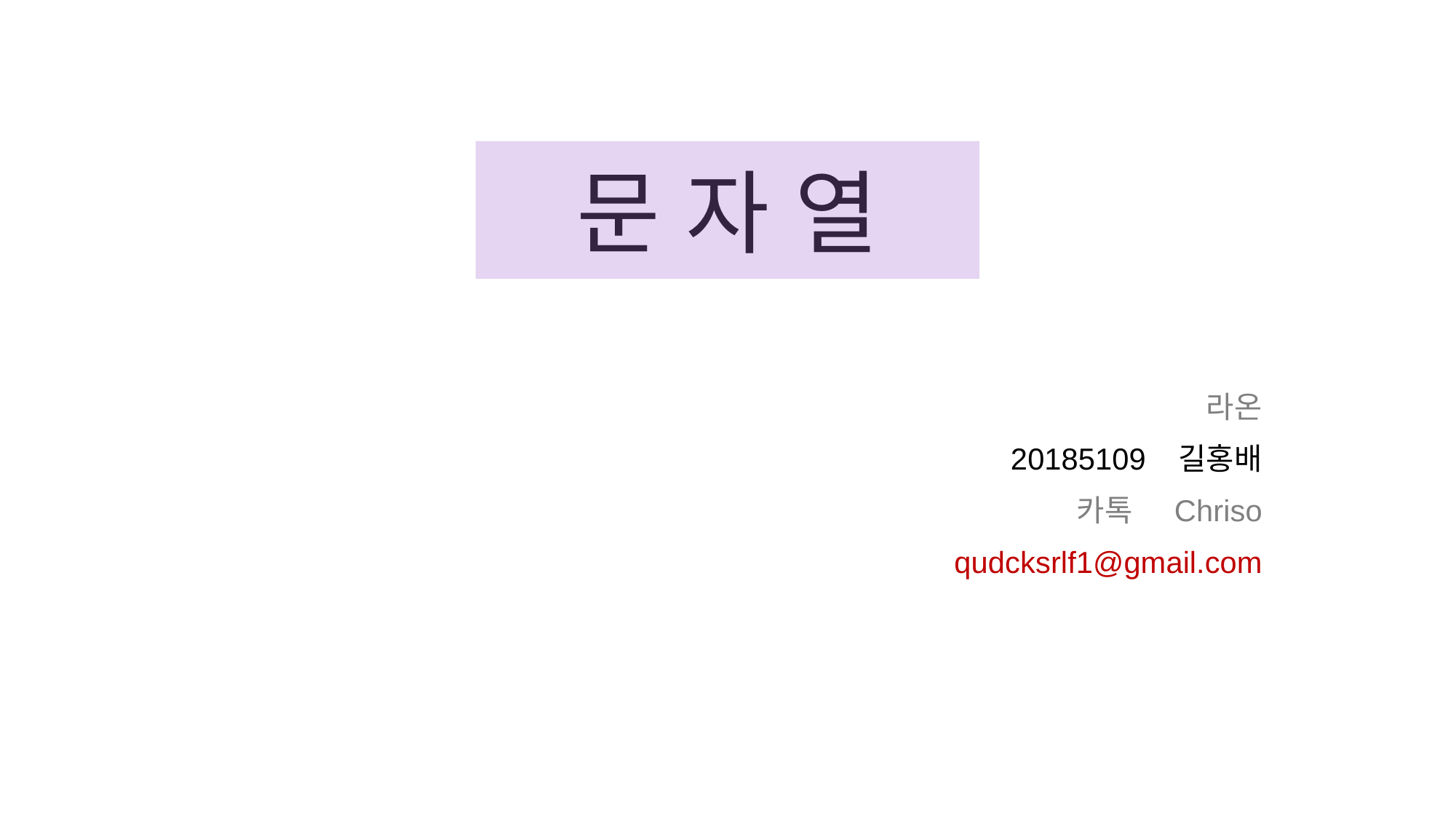

# 문 자 열

라온
20185109   길홍배
카톡    Chriso
qudcksrlf1@gmail.com